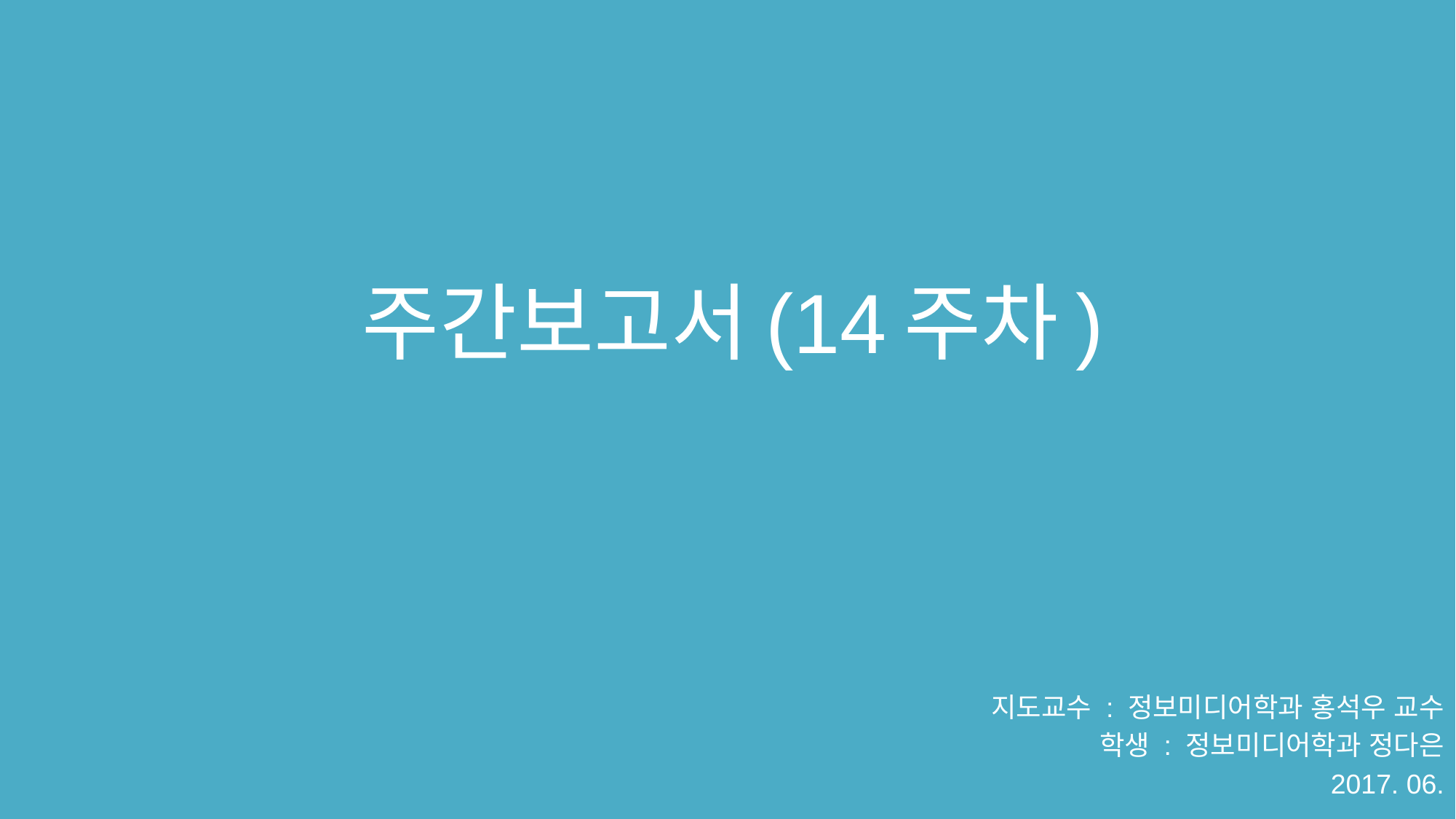

# 주간보고서(14주차)
지도교수 : 정보미디어학과 홍석우 교수
학생 : 정보미디어학과 정다은
2017. 06.